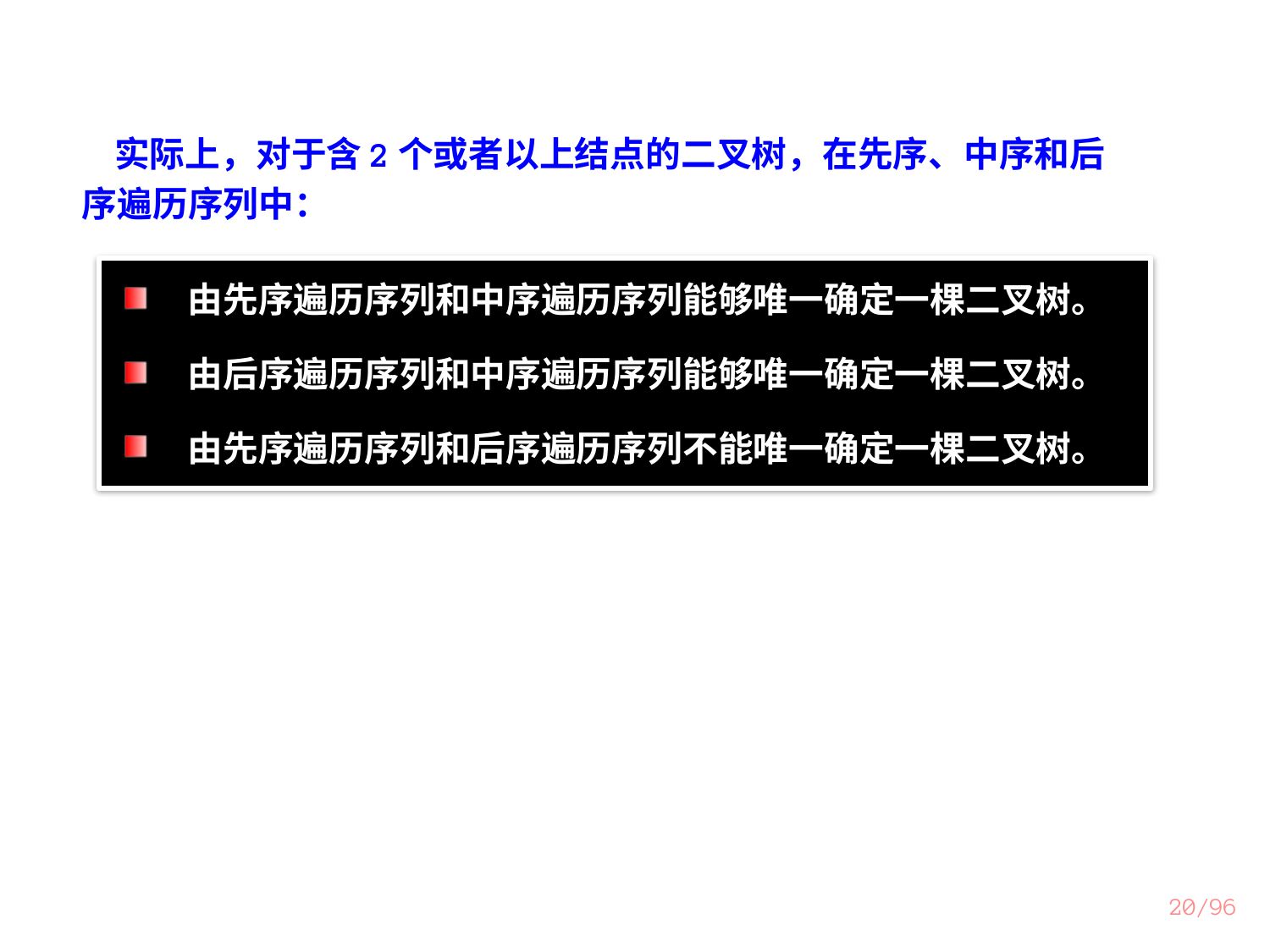

实际上，对于含2个或者以上结点的二叉树，在先序、中序和后序遍历序列中：
由先序遍历序列和中序遍历序列能够唯一确定一棵二叉树。
由后序遍历序列和中序遍历序列能够唯一确定一棵二叉树。
由先序遍历序列和后序遍历序列不能唯一确定一棵二叉树。
20/96